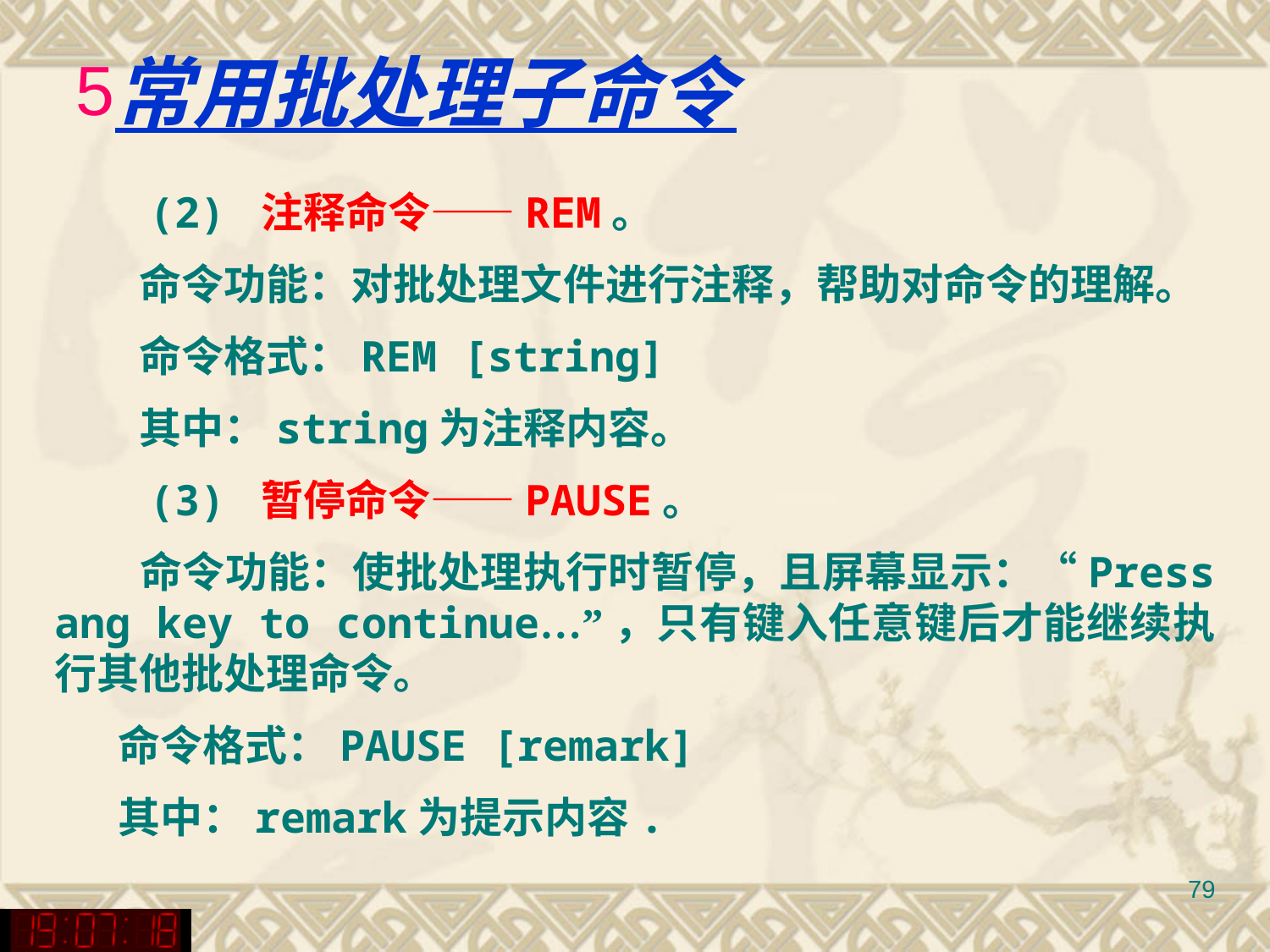

常用批处理子命令
　　(2) 注释命令——REM。
　　命令功能：对批处理文件进行注释，帮助对命令的理解。
　　命令格式：REM [string]
　　其中：string为注释内容。
　　(3) 暂停命令——PAUSE。
　　命令功能：使批处理执行时暂停，且屏幕显示：“Press ang key to continue…”，只有键入任意键后才能继续执行其他批处理命令。
命令格式：PAUSE [remark]
其中：remark为提示内容.
79